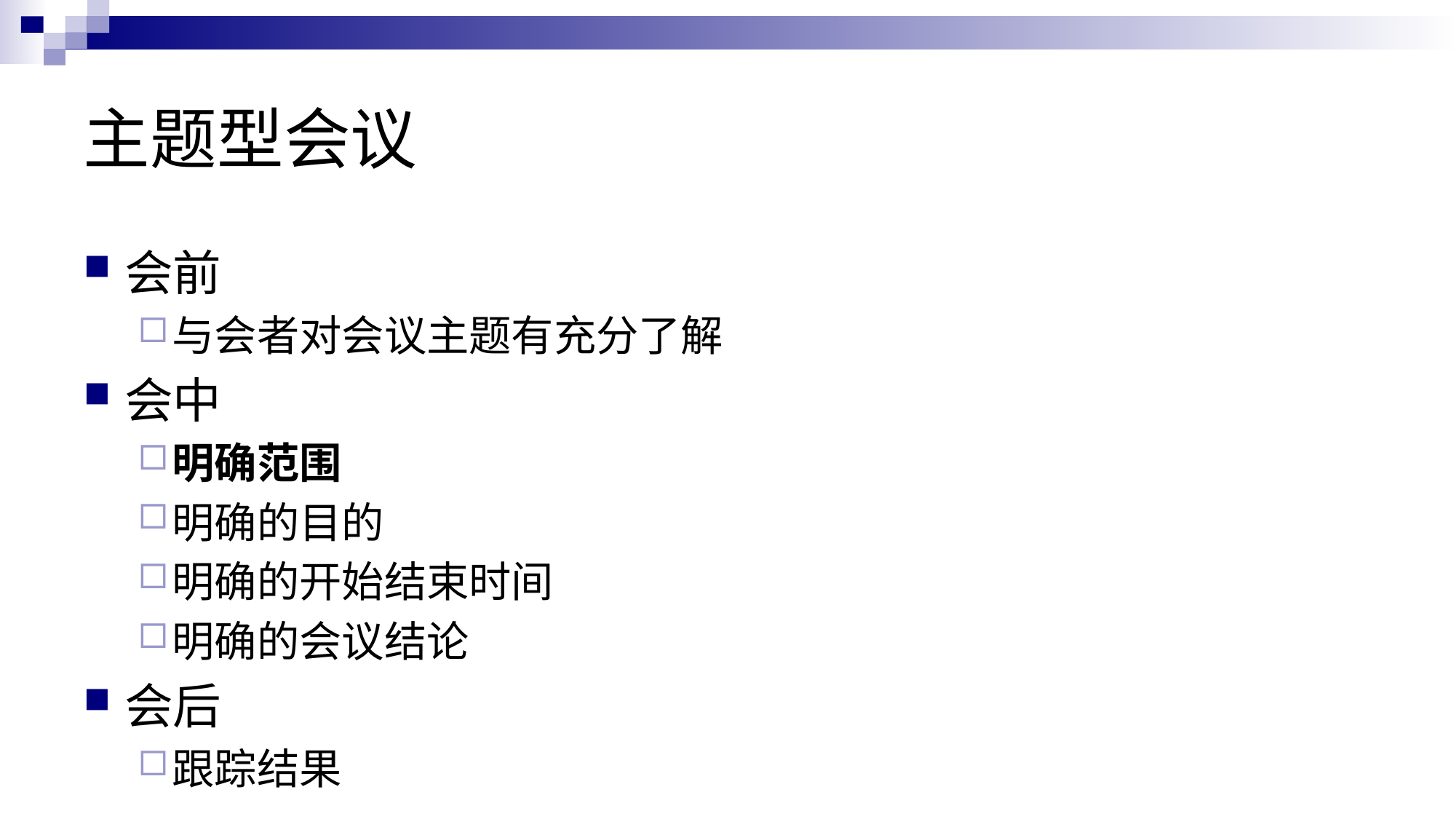

# 主题型会议
会前
与会者对会议主题有充分了解
会中
明确范围
明确的目的
明确的开始结束时间
明确的会议结论
会后
跟踪结果